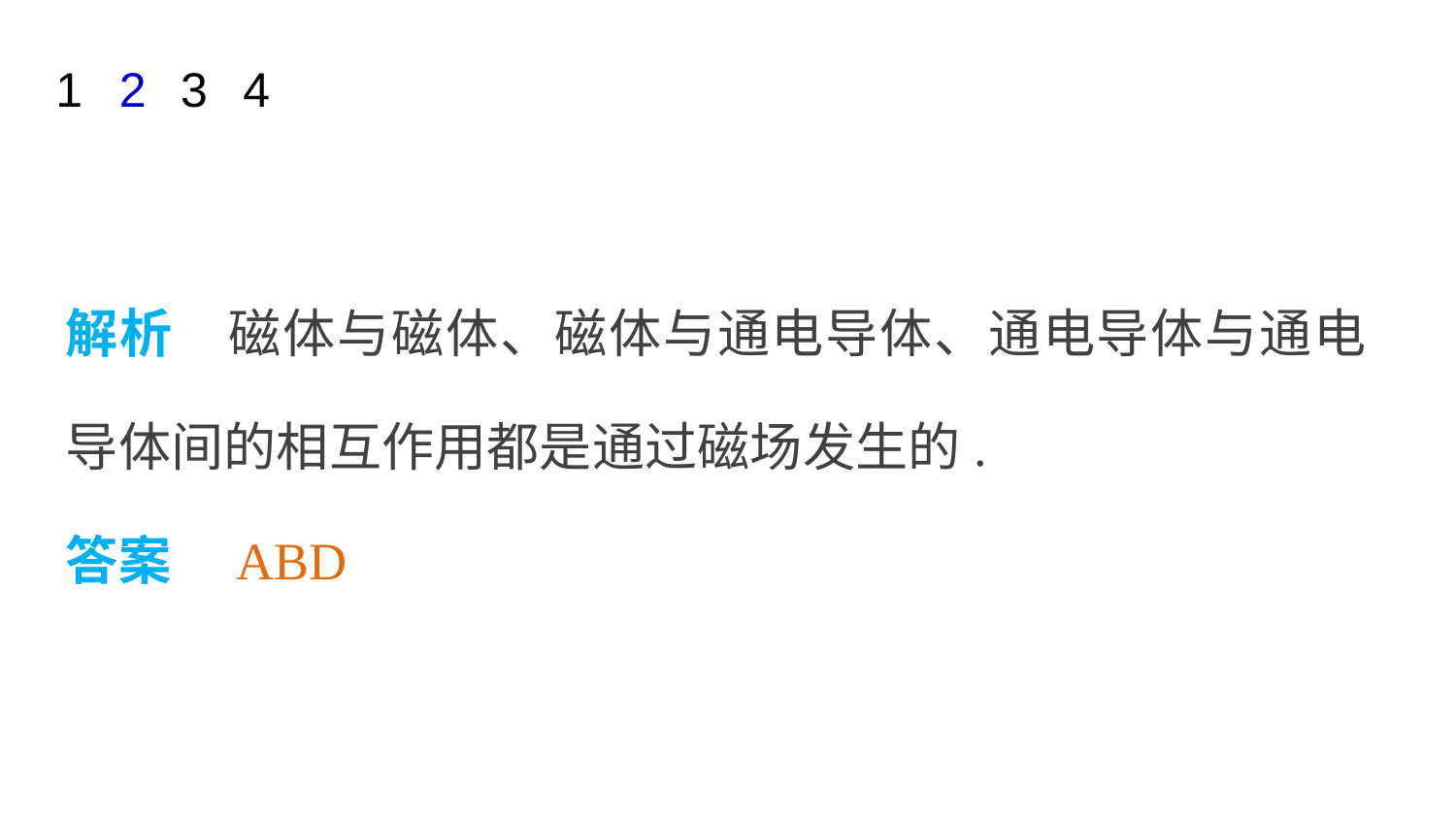

1
2
3
4
解析　磁体与磁体、磁体与通电导体、通电导体与通电导体间的相互作用都是通过磁场发生的.
答案　ABD